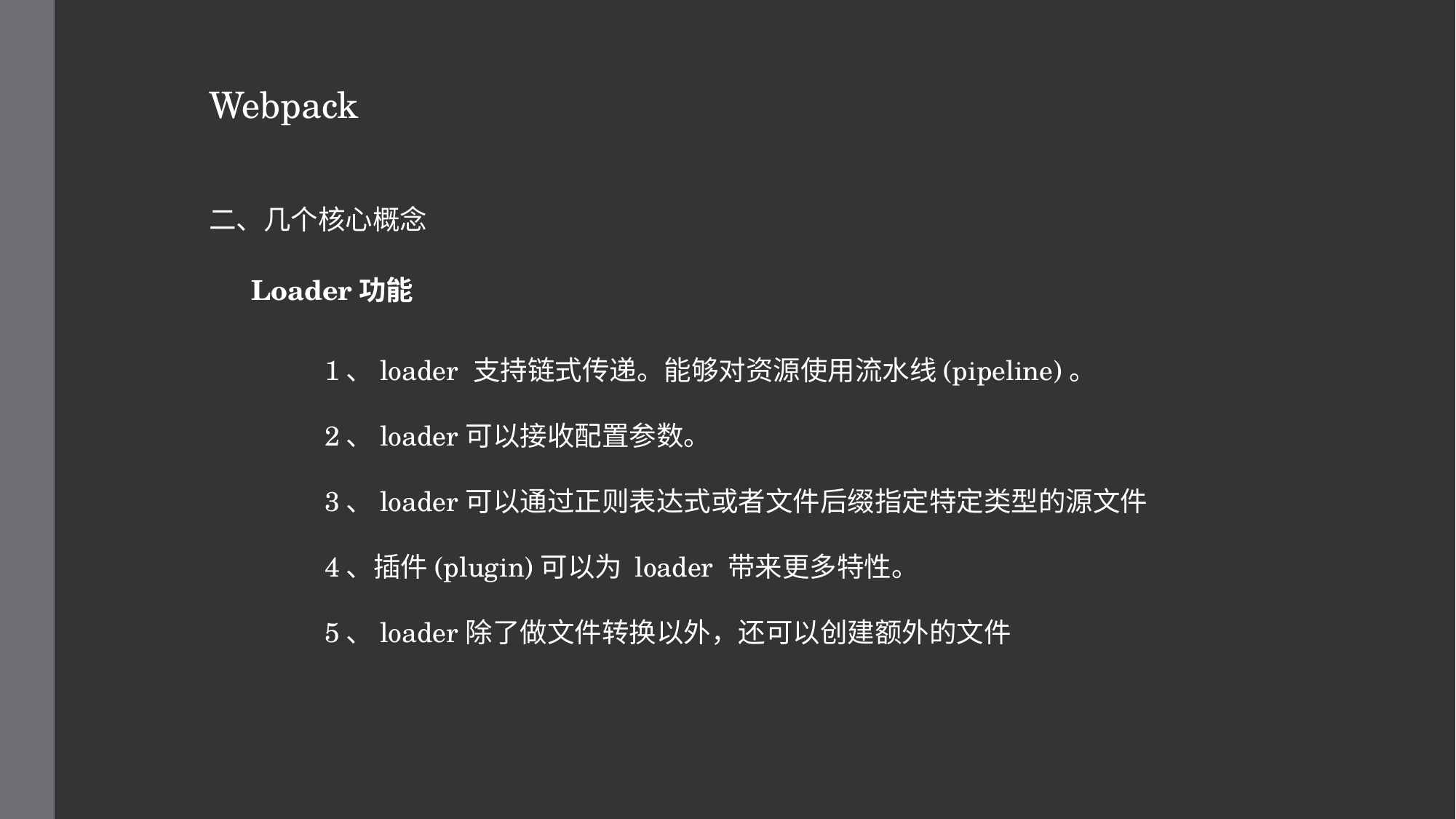

Webpack
二、几个核心概念
Loader功能
1、loader 支持链式传递。能够对资源使用流水线(pipeline)。

2、loader可以接收配置参数。

3、loader可以通过正则表达式或者文件后缀指定特定类型的源文件

4、插件(plugin)可以为 loader 带来更多特性。

5、loader除了做文件转换以外，还可以创建额外的文件